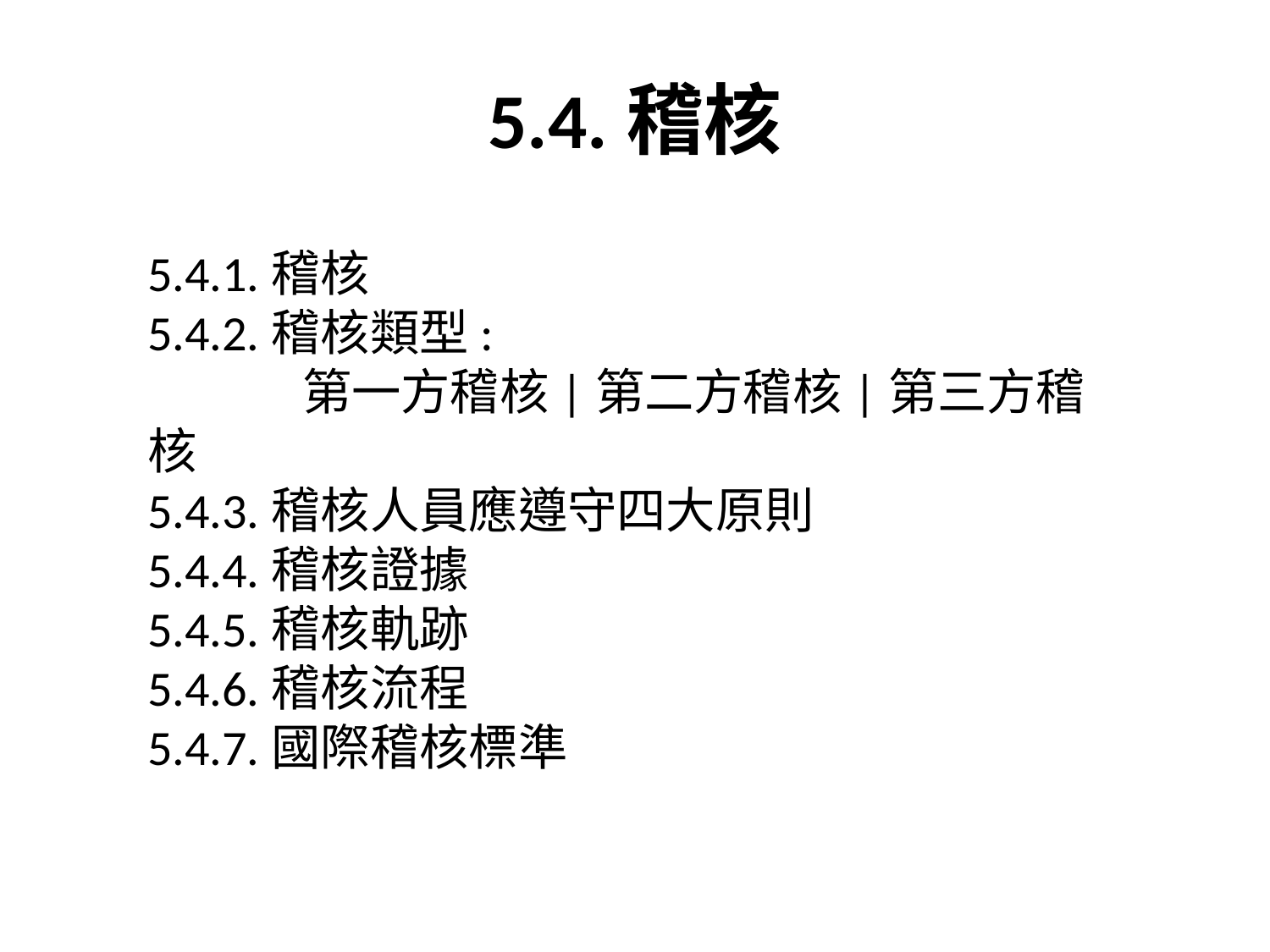

# 5.4.稽核
5.4.1.稽核
5.4.2.稽核類型:
             第一方稽核|第二方稽核|第三方稽核
5.4.3.稽核人員應遵守四大原則
5.4.4.稽核證據
5.4.5.稽核軌跡
5.4.6.稽核流程
5.4.7.國際稽核標準